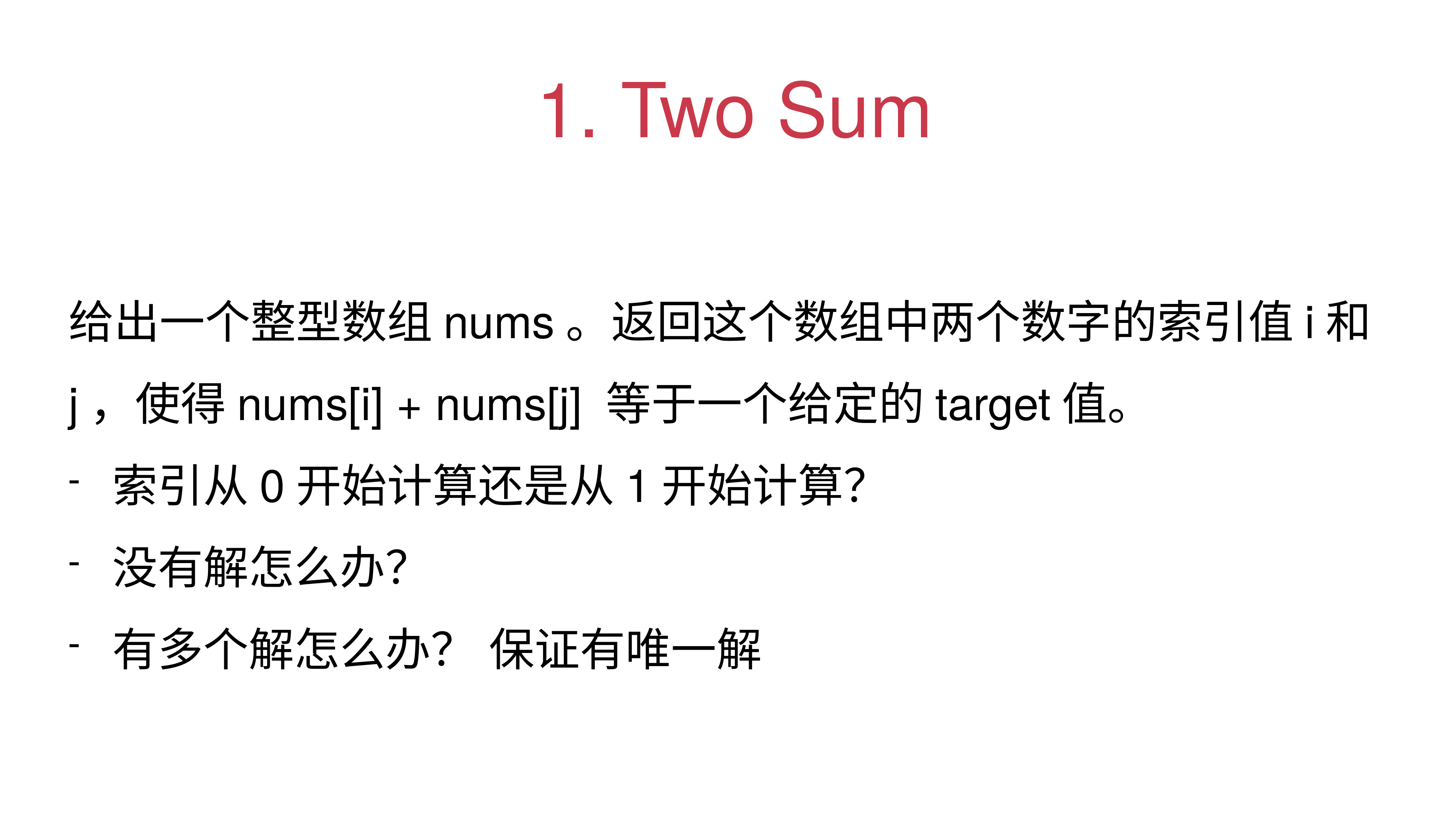

# 1. Two Sum
给出一个整型数组nums。返回这个数组中两个数字的索引值i和j，使得nums[i] + nums[j] 等于一个给定的target值。
索引从0开始计算还是从1开始计算？
没有解怎么办？
有多个解怎么办？ 保证有唯一解